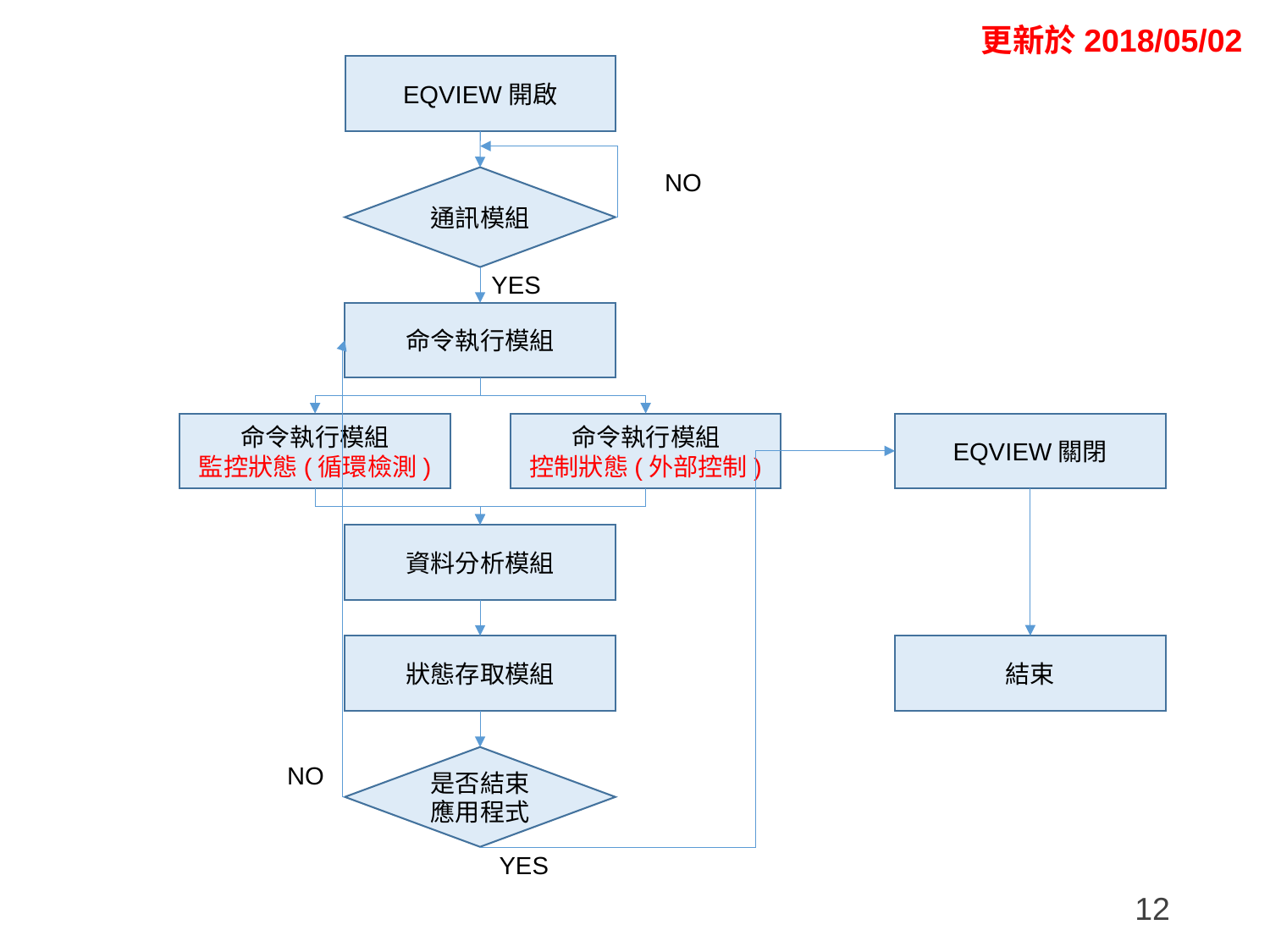

更新於2018/05/02
EQVIEW開啟
NO
通訊模組
YES
命令執行模組
命令執行模組
監控狀態(循環檢測)
命令執行模組
控制狀態(外部控制)
EQVIEW關閉
資料分析模組
結束
狀態存取模組
是否結束應用程式
NO
YES
12